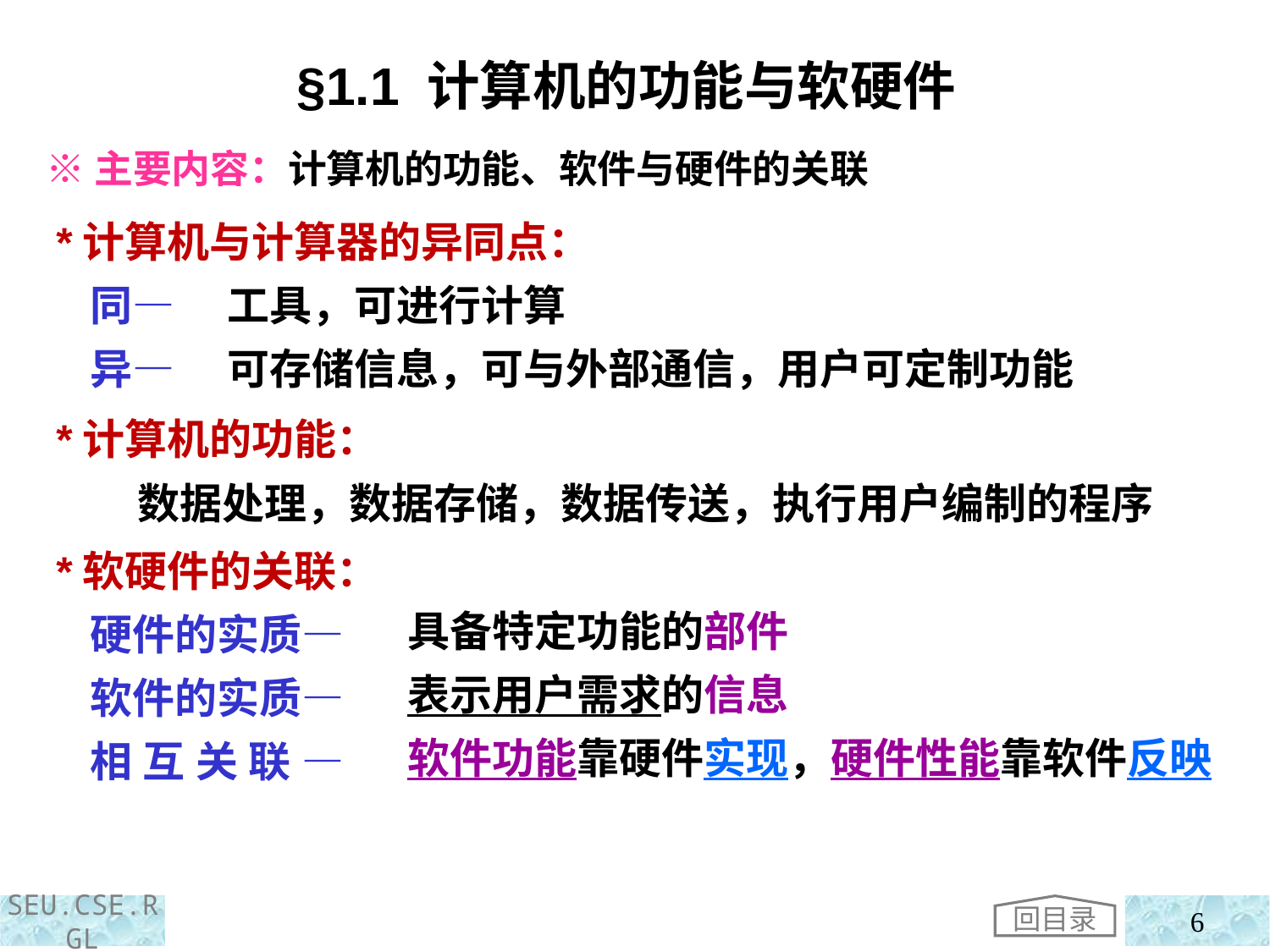

§1.1 计算机的功能与软硬件
 ※主要内容：计算机的功能、软件与硬件的关联
  *计算机与计算器的异同点：
     同—
     异—
  *计算机的功能：

  *软硬件的关联：
     硬件的实质—
     软件的实质—
     相互关联—
工具，可进行计算
可存储信息，可与外部通信，用户可定制功能
数据处理，数据存储，数据传送，执行用户编制的程序
具备特定功能的部件
表示用户需求的信息
软件功能靠硬件实现，硬件性能靠软件反映
回目录
6